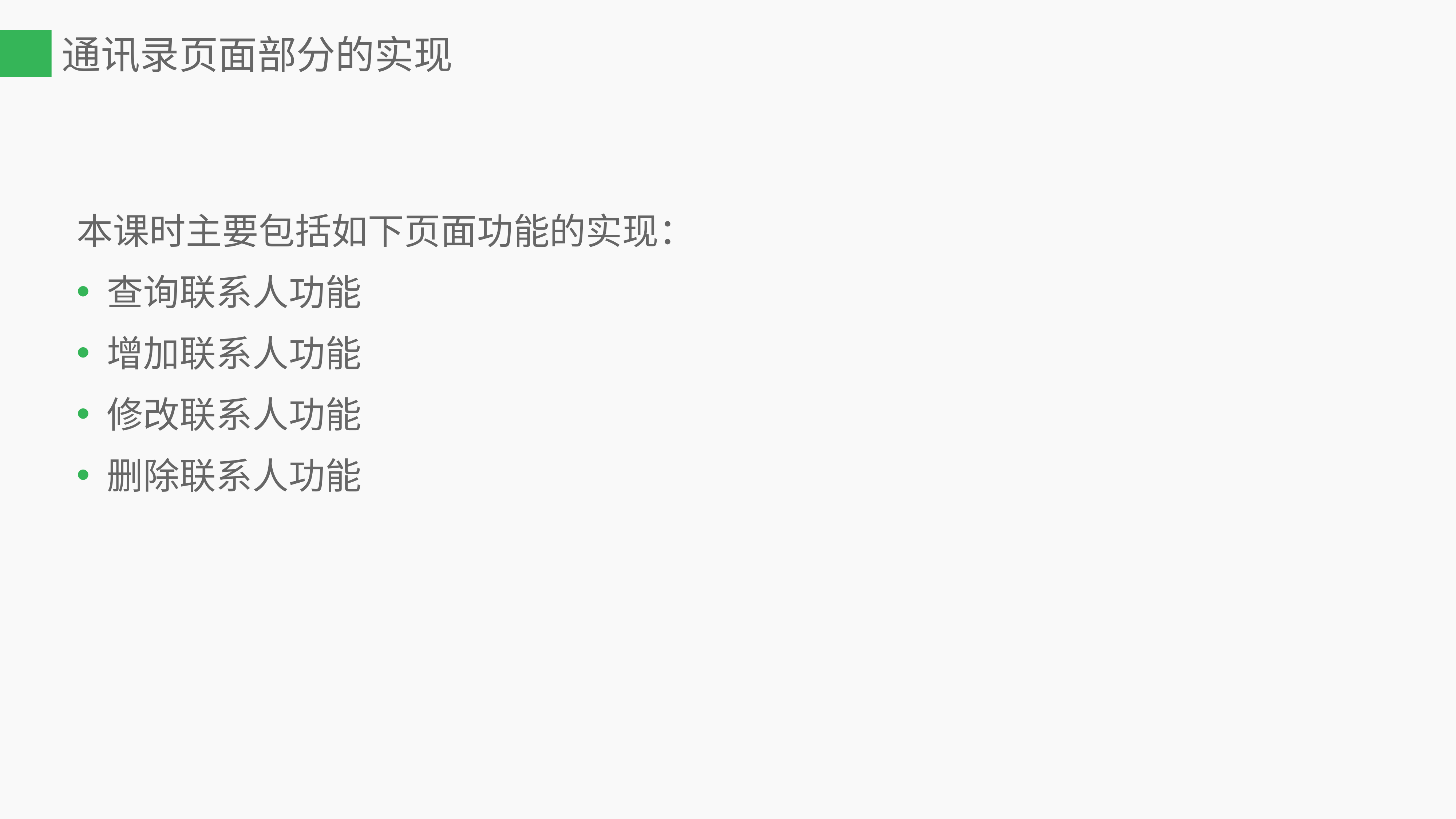

# 通讯录页面部分的实现
本课时主要包括如下页面功能的实现：
查询联系人功能
增加联系人功能
修改联系人功能
删除联系人功能